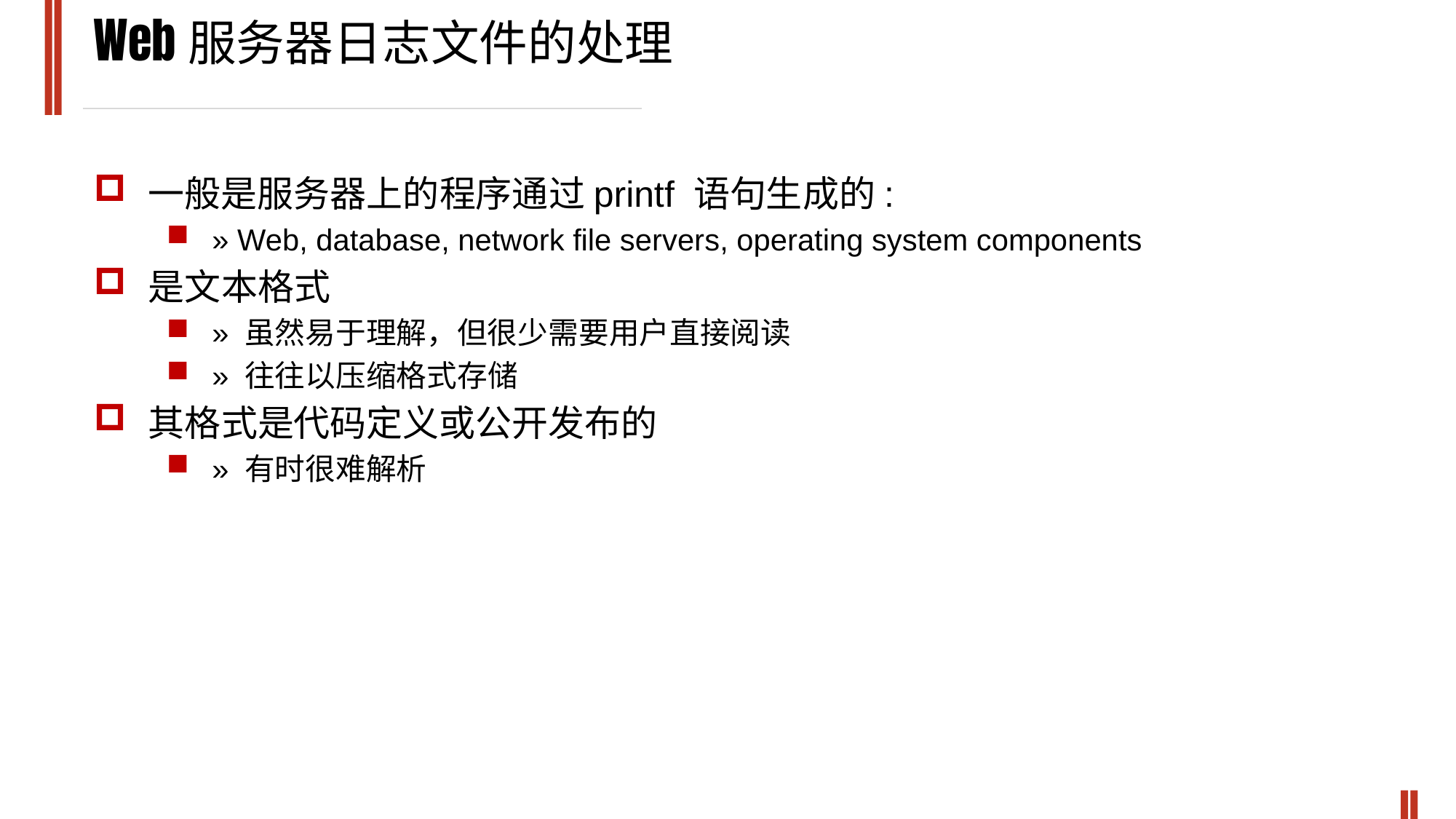

Web服务器日志文件的处理

一般是服务器上的程序通过printf 语句生成的:
» Web, database, network file servers, operating system components
是文本格式
» 虽然易于理解，但很少需要用户直接阅读
» 往往以压缩格式存储
其格式是代码定义或公开发布的
» 有时很难解析